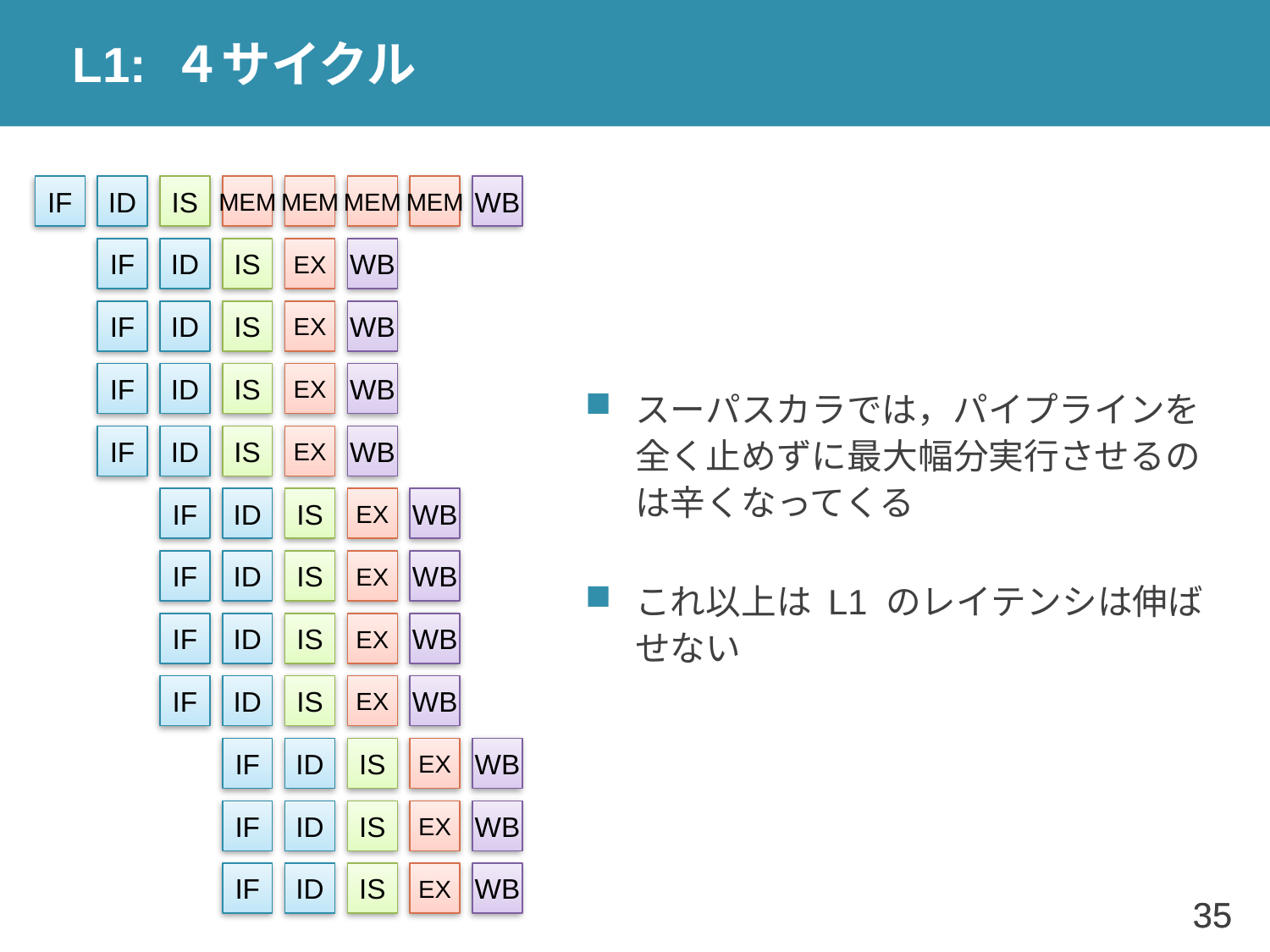

# L1: ４サイクル
スーパスカラでは，パイプラインを全く止めずに最大幅分実行させるのは辛くなってくる
これ以上は L1 のレイテンシは伸ばせない
IF
ID
IS
MEM
MEM
MEM
MEM
WB
IF
ID
IS
EX
WB
IF
ID
IS
EX
WB
IF
ID
IS
EX
WB
IF
ID
IS
EX
WB
IF
ID
IS
EX
WB
IF
ID
IS
EX
WB
IF
ID
IS
EX
WB
IF
ID
IS
EX
WB
IF
ID
IS
EX
WB
IF
ID
IS
EX
WB
IF
ID
IS
EX
WB